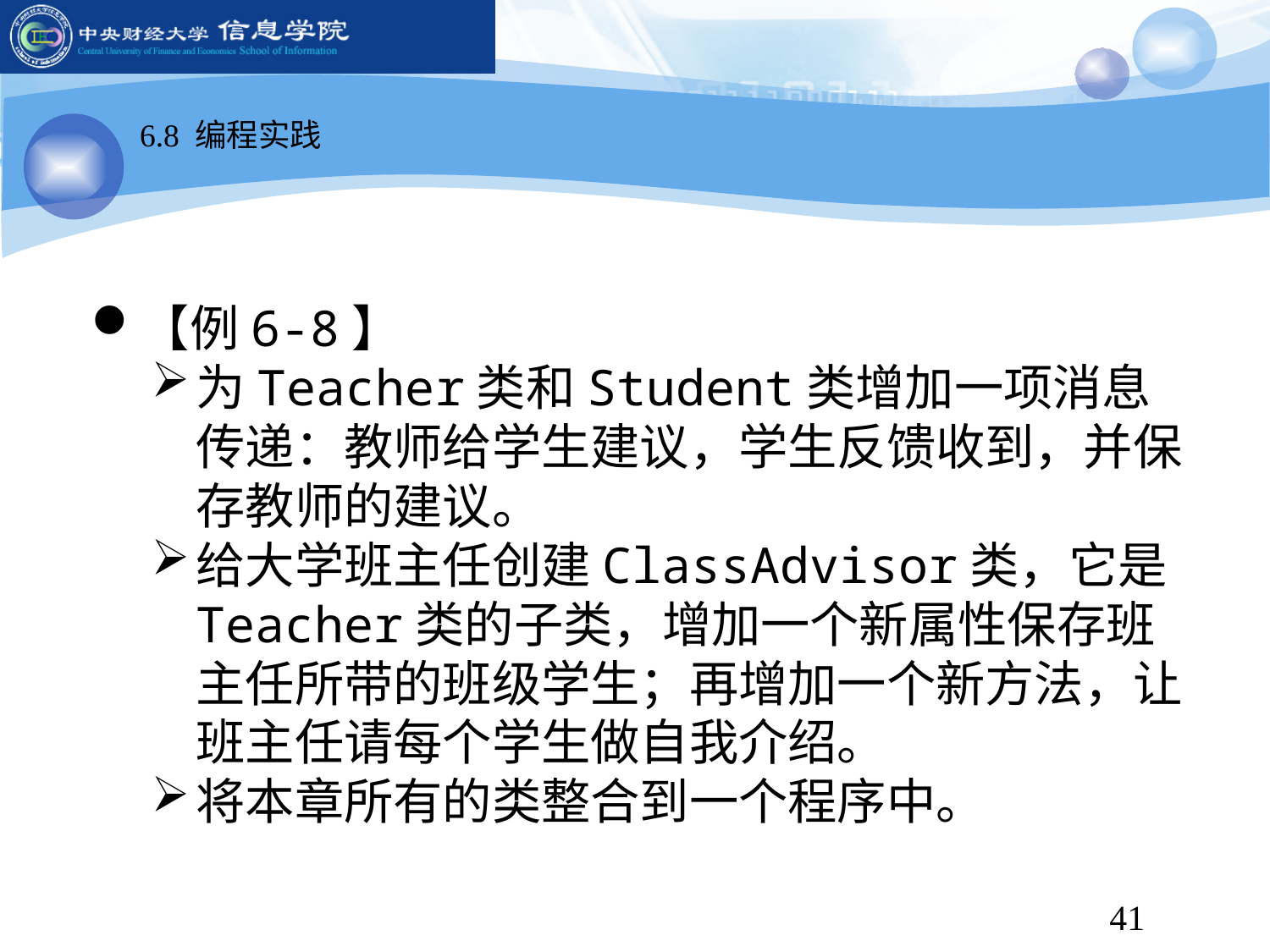

6.8 编程实践
【例6-8】
为Teacher类和Student类增加一项消息传递：教师给学生建议，学生反馈收到，并保存教师的建议。
给大学班主任创建ClassAdvisor类，它是Teacher类的子类，增加一个新属性保存班主任所带的班级学生；再增加一个新方法，让班主任请每个学生做自我介绍。
将本章所有的类整合到一个程序中。